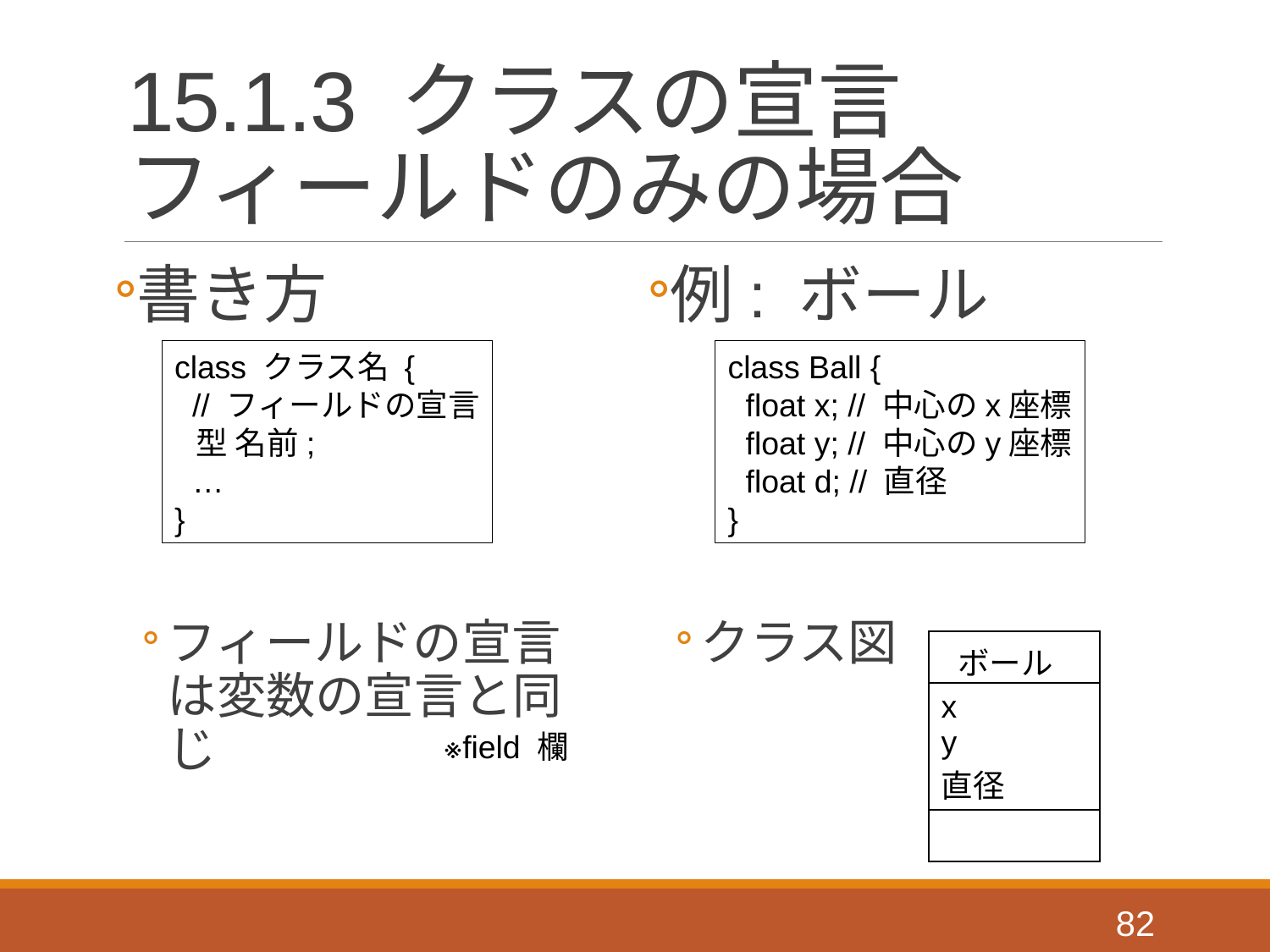

# 15.1.3 クラスの宣言 フィールドのみの場合
書き方

フィールドの宣言は変数の宣言と同じ
例: ボール

クラス図
class クラス名 {
  // フィールドの宣言
  型 名前;
  …
}
class Ball {
  float x; // 中心のx座標
  float y; // 中心のy座標
  float d; // 直径
}
| ボール |
| --- |
| x y 直径 |
|  |
※field 欄
82